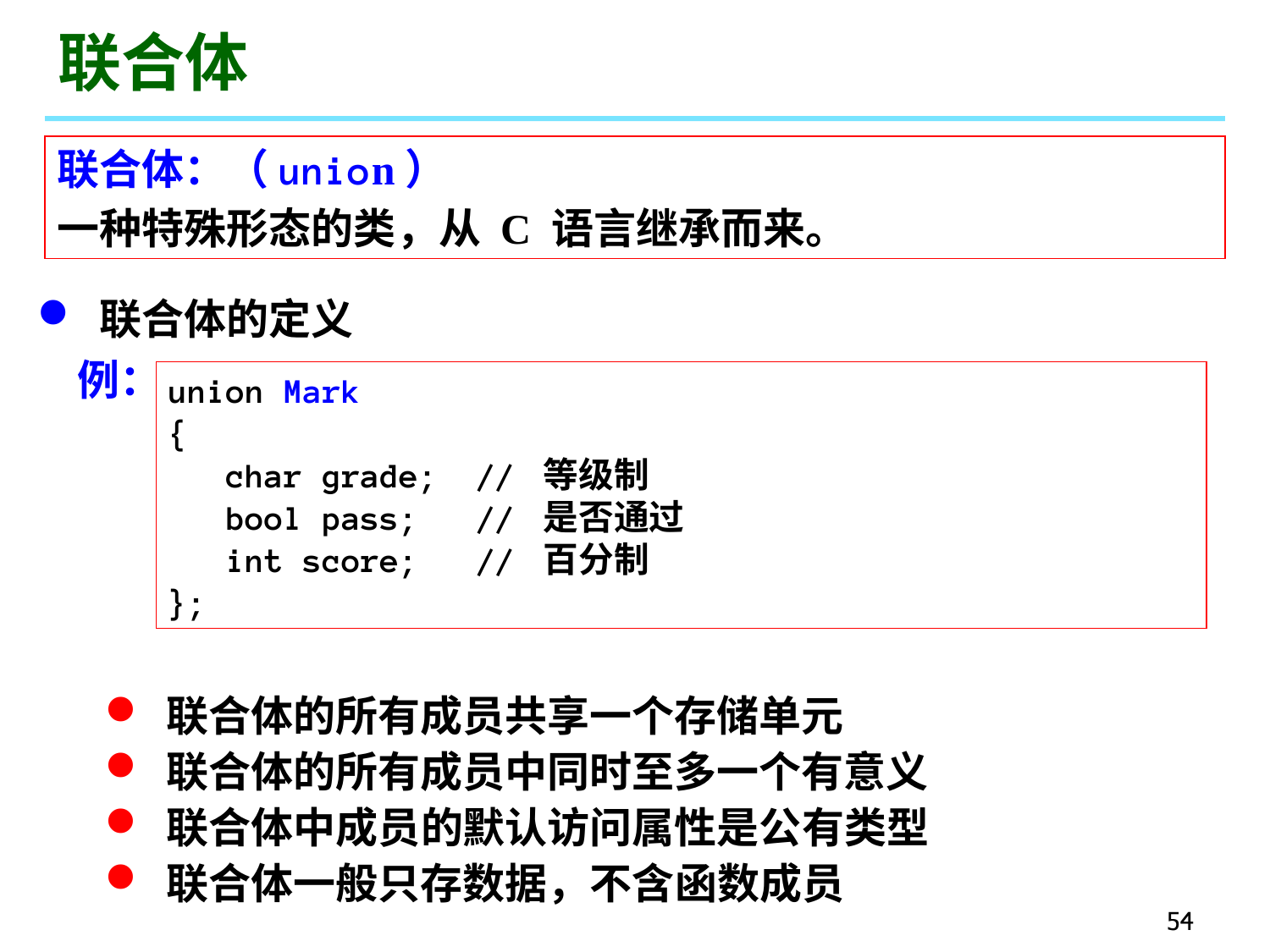

# 联合体
联合体：（union）
一种特殊形态的类，从 C 语言继承而来。
 联合体的定义
例：
union Mark
{
   char grade;  // 等级制
   bool pass;   // 是否通过
   int score;   // 百分制
};
 联合体的所有成员共享一个存储单元
 联合体的所有成员中同时至多一个有意义
 联合体中成员的默认访问属性是公有类型
 联合体一般只存数据，不含函数成员
54